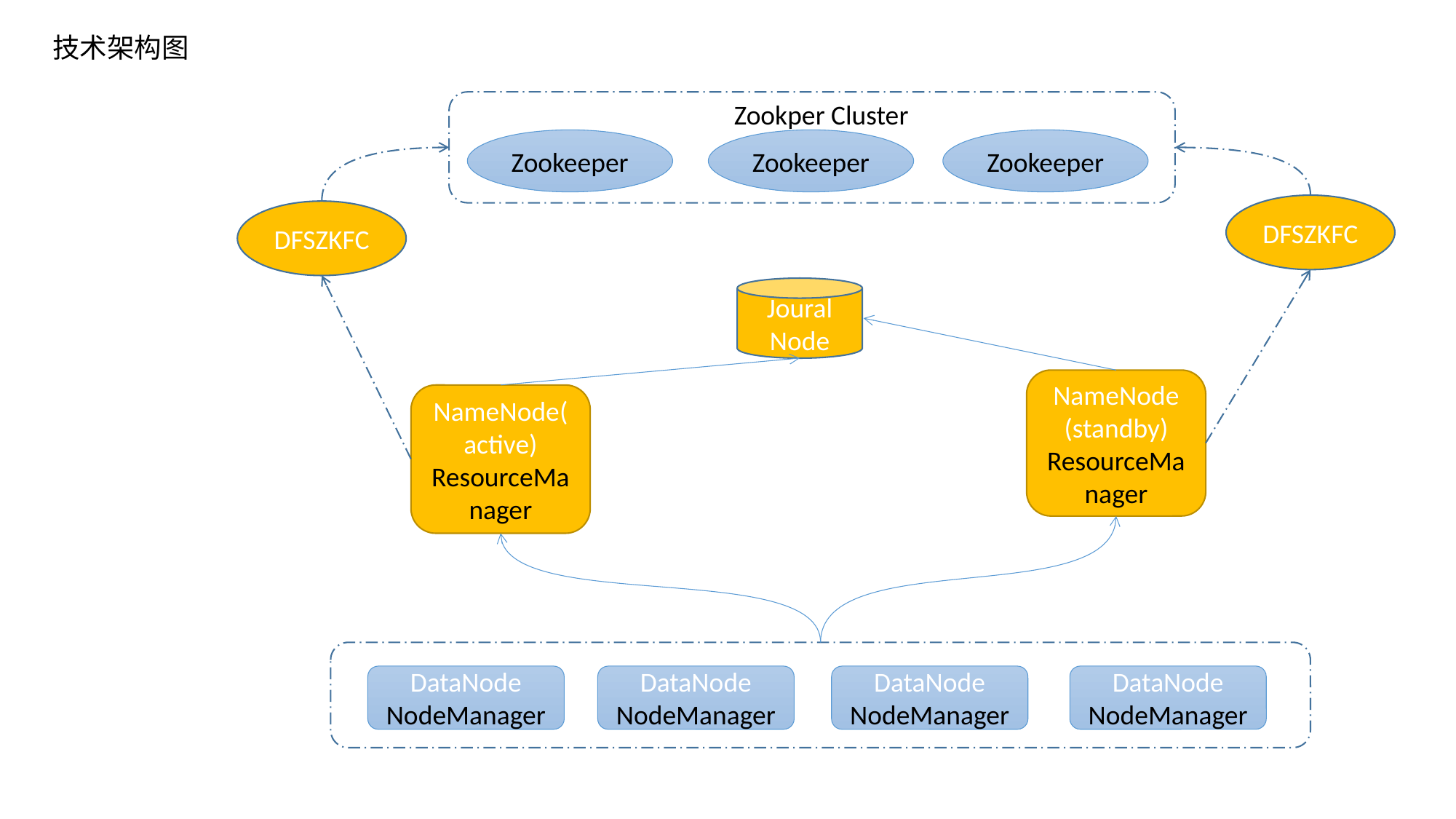

技术架构图

Zookper Cluster
Zookeeper
Zookeeper
Zookeeper
DFSZKFC
DFSZKFC
Joural
Node
NameNode
(standby)
ResourceManager
NameNode(active)
ResourceManager

DataNode
NodeManager
DataNode
NodeManager
DataNode
NodeManager
DataNode
NodeManager